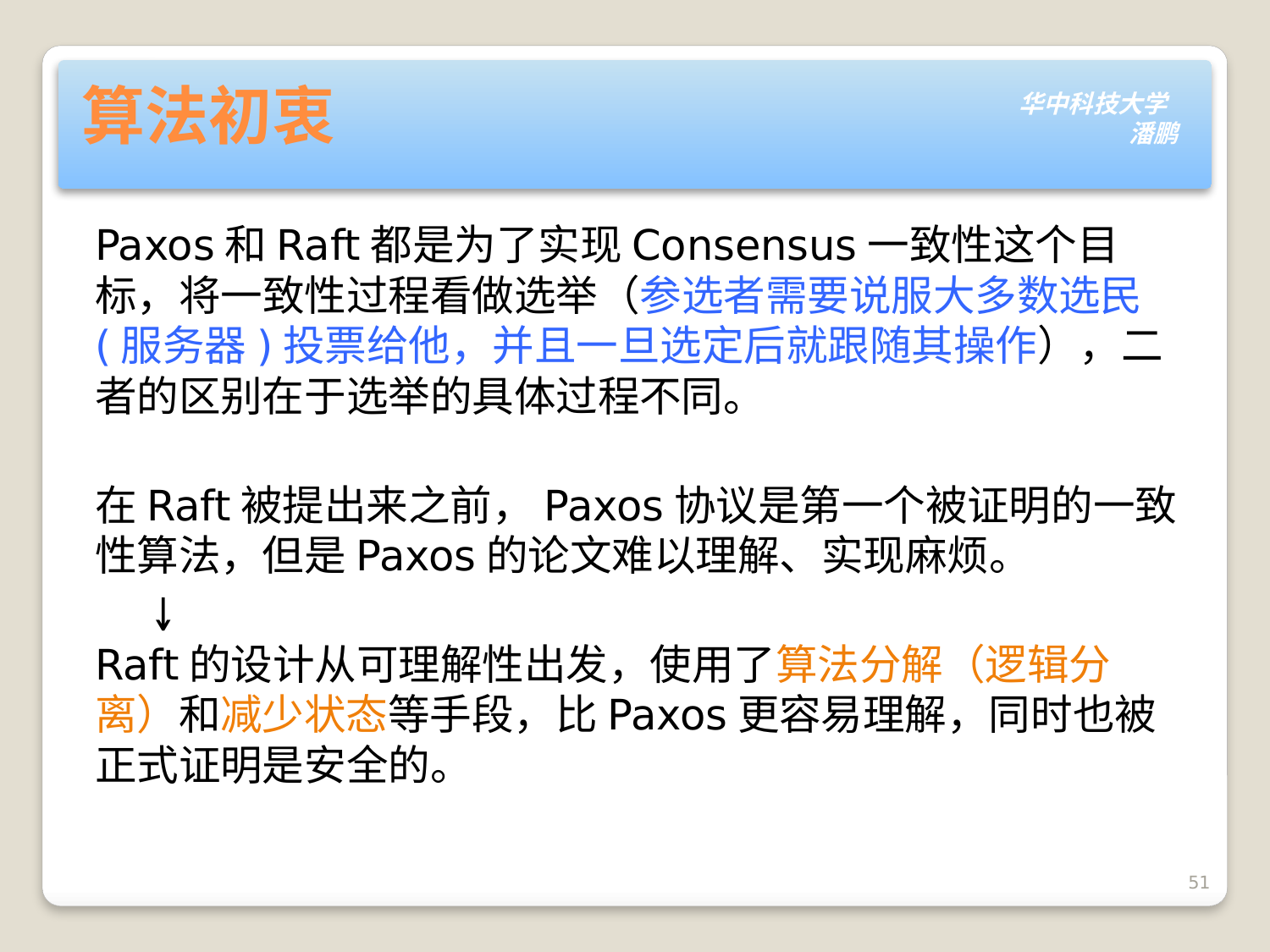

# 算法初衷
Paxos和Raft都是为了实现Consensus一致性这个目标，将一致性过程看做选举（参选者需要说服大多数选民(服务器)投票给他，并且一旦选定后就跟随其操作），二者的区别在于选举的具体过程不同。

在Raft被提出来之前，Paxos协议是第一个被证明的一致性算法，但是Paxos的论文难以理解、实现麻烦。
     ↓
Raft的设计从可理解性出发，使用了算法分解（逻辑分离）和减少状态等手段，比Paxos更容易理解，同时也被正式证明是安全的。
51